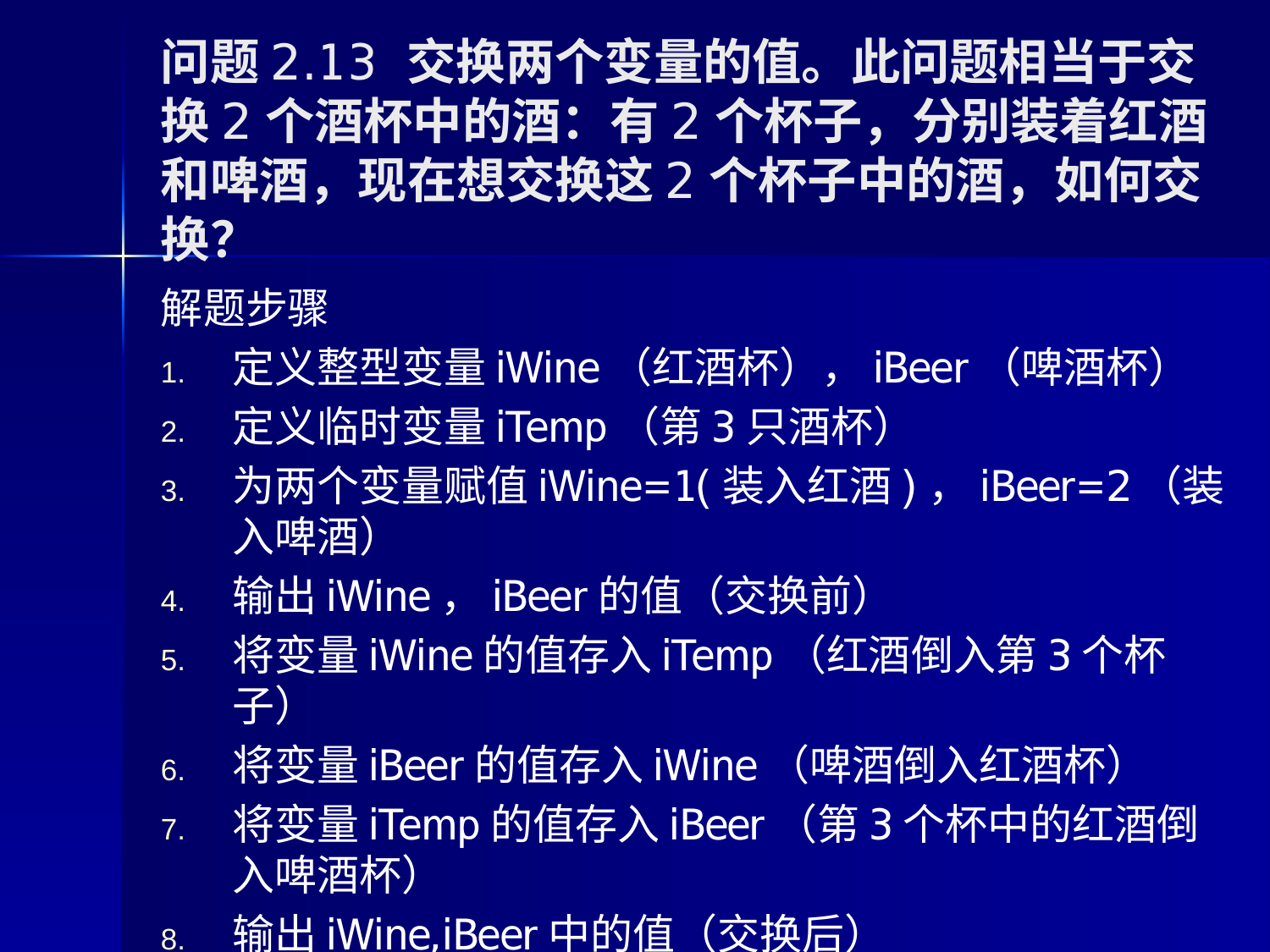

# 问题2.13 交换两个变量的值。此问题相当于交换2个酒杯中的酒：有2个杯子，分别装着红酒和啤酒，现在想交换这2个杯子中的酒，如何交换？
解题步骤
定义整型变量iWine（红酒杯），iBeer（啤酒杯）
定义临时变量iTemp（第3只酒杯）
为两个变量赋值iWine=1(装入红酒)，iBeer=2（装入啤酒）
输出iWine，iBeer的值（交换前）
将变量iWine的值存入iTemp（红酒倒入第3个杯子）
将变量iBeer的值存入iWine（啤酒倒入红酒杯）
将变量iTemp的值存入iBeer（第3个杯中的红酒倒入啤酒杯）
输出iWine,iBeer中的值（交换后）